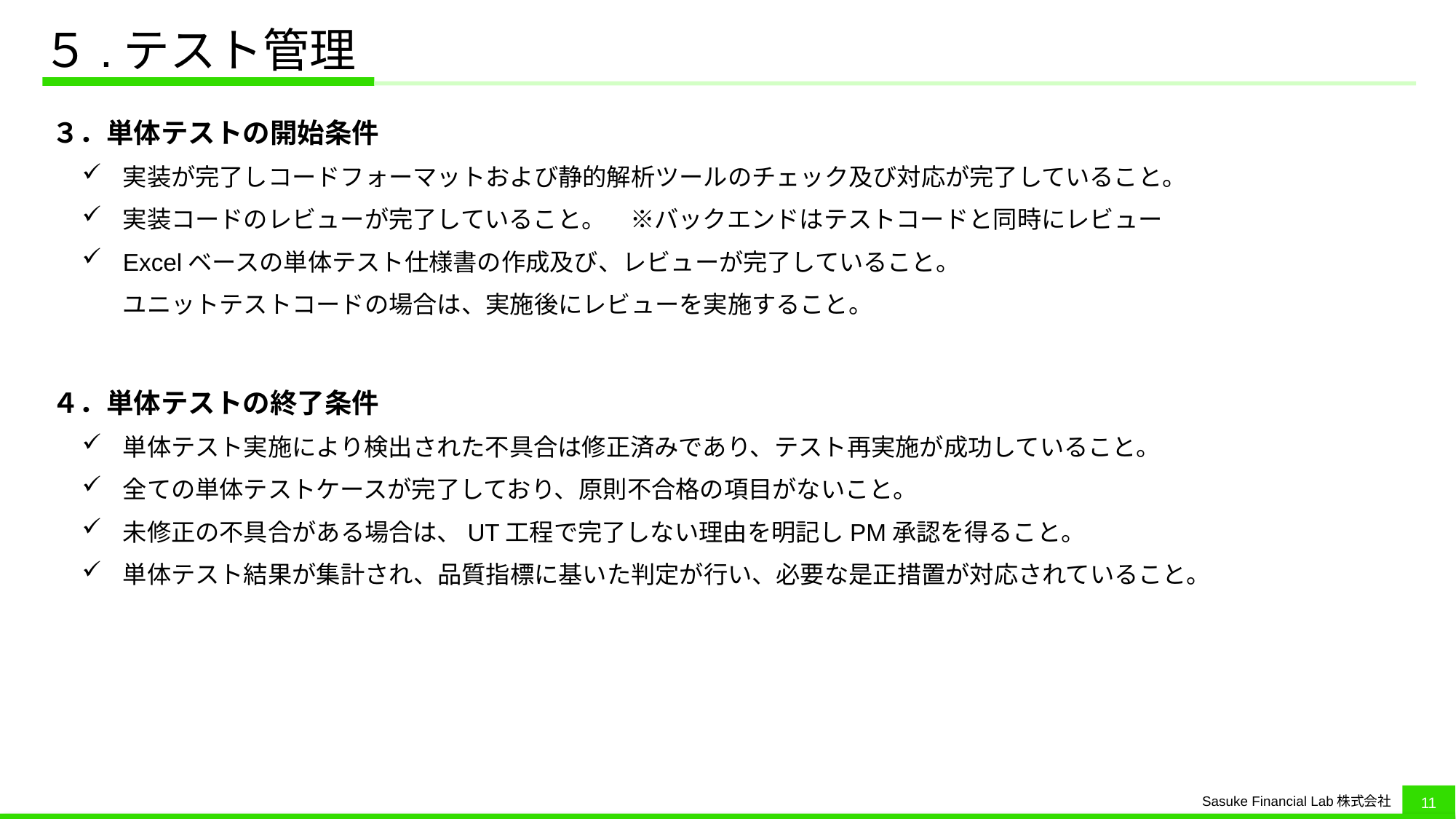

# ５.テスト管理
３．単体テストの開始条件
実装が完了しコードフォーマットおよび静的解析ツールのチェック及び対応が完了していること。
実装コードのレビューが完了していること。　※バックエンドはテストコードと同時にレビュー
Excelベースの単体テスト仕様書の作成及び、レビューが完了していること。
ユニットテストコードの場合は、実施後にレビューを実施すること。

４．単体テストの終了条件
単体テスト実施により検出された不具合は修正済みであり、テスト再実施が成功していること。
全ての単体テストケースが完了しており、原則不合格の項目がないこと。
未修正の不具合がある場合は、UT工程で完了しない理由を明記しPM承認を得ること。
単体テスト結果が集計され、品質指標に基いた判定が行い、必要な是正措置が対応されていること。

11
Sasuke Financial Lab株式会社